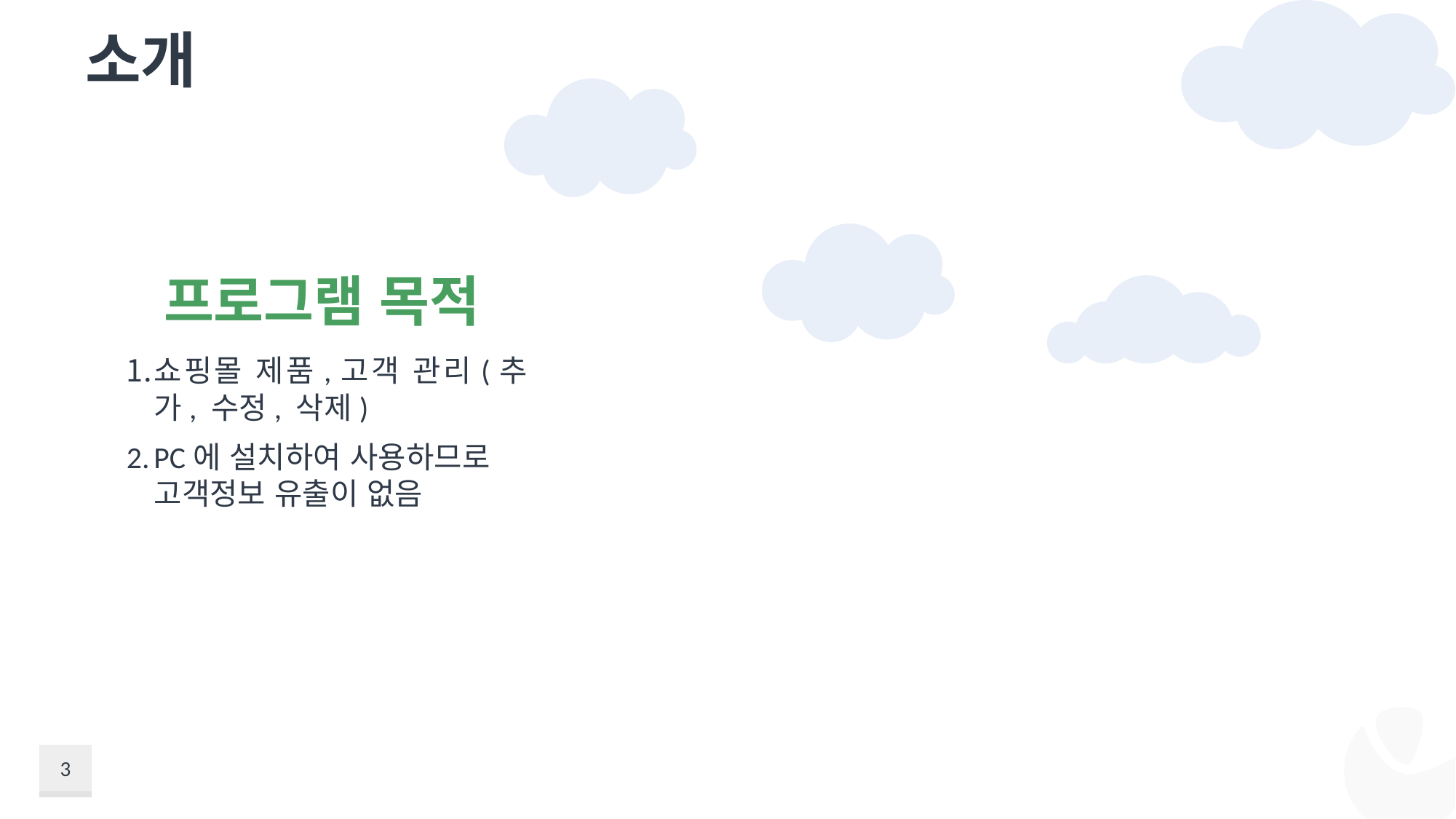

# 소개

프로그램 목적
쇼핑몰 제품,고객 관리(추가, 수정, 삭제)
PC에 설치하여 사용하므로 고객정보 유출이 없음

3